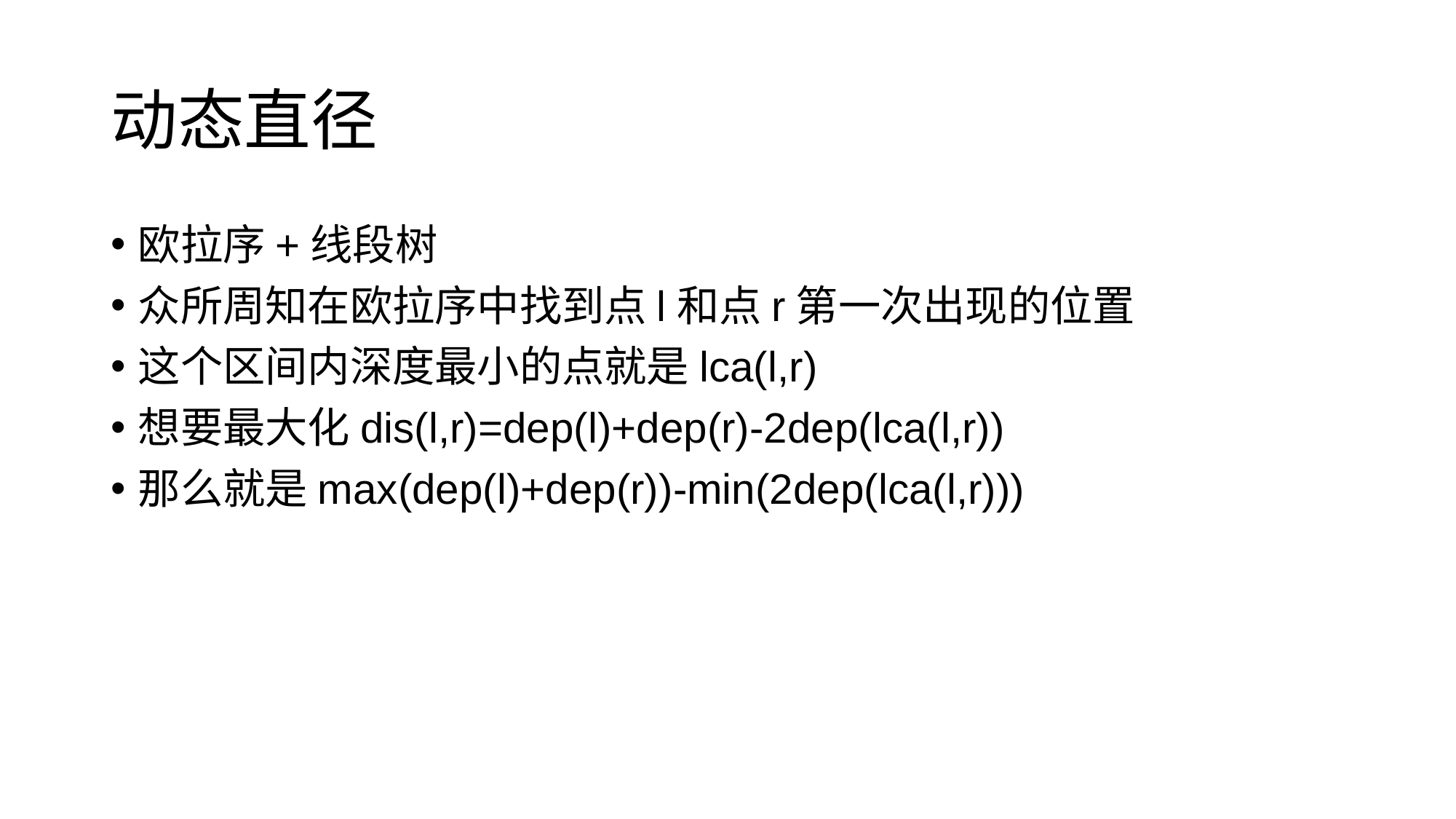

# 动态直径
欧拉序+线段树
众所周知在欧拉序中找到点l和点r第一次出现的位置
这个区间内深度最小的点就是lca(l,r)
想要最大化dis(l,r)=dep(l)+dep(r)-2dep(lca(l,r))
那么就是max(dep(l)+dep(r))-min(2dep(lca(l,r)))